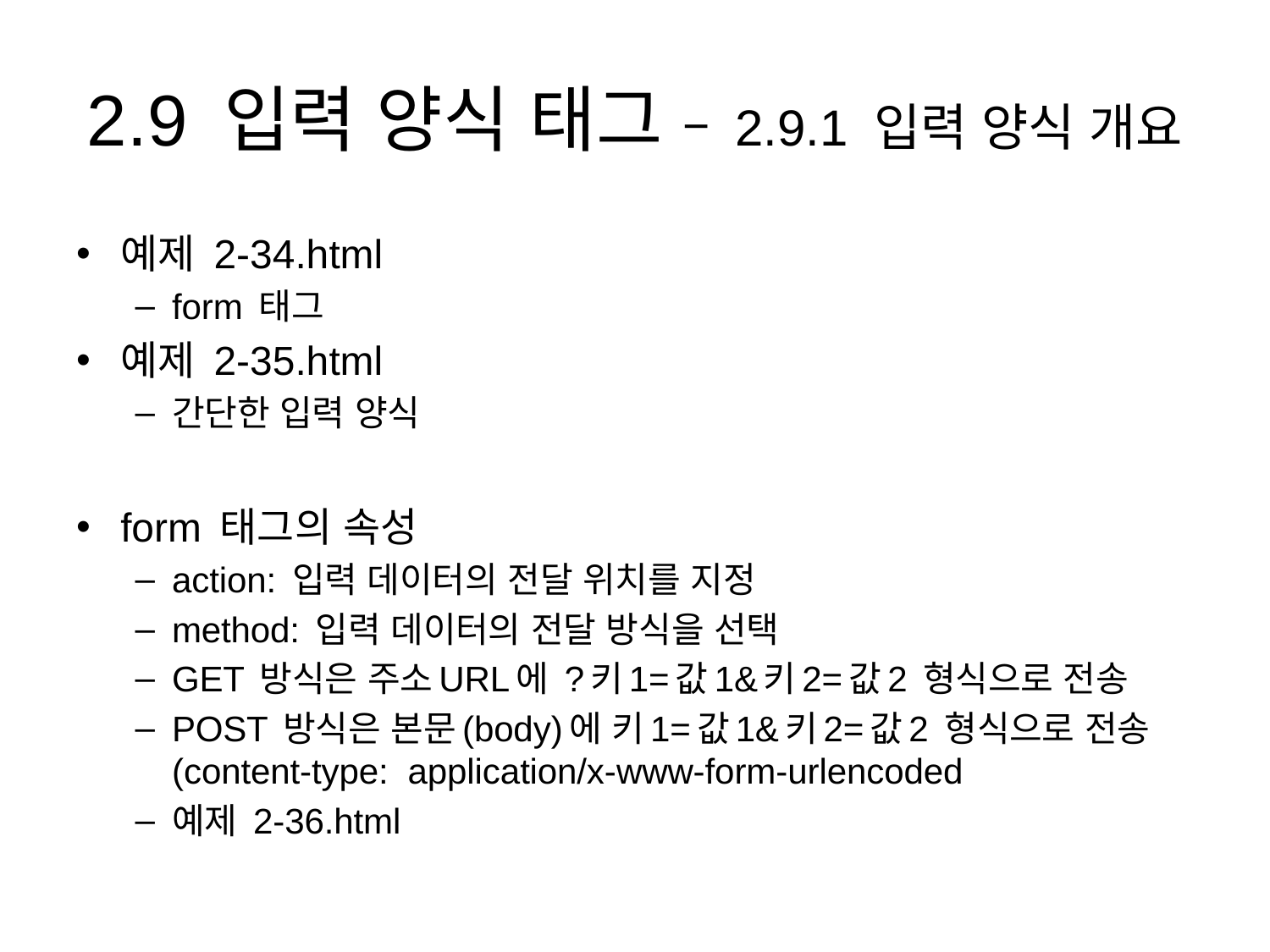

# 2.9 입력 양식 태그 – 2.9.1 입력 양식 개요
예제 2-34.html
form 태그
예제 2-35.html
간단한 입력 양식

form 태그의 속성
action: 입력 데이터의 전달 위치를 지정
method: 입력 데이터의 전달 방식을 선택
GET 방식은 주소URL에 ?키1=값1&키2=값2 형식으로 전송
POST 방식은 본문(body)에 키1=값1&키2=값2 형식으로 전송 (content-type:  application/x-www-form-urlencoded
예제 2-36.html